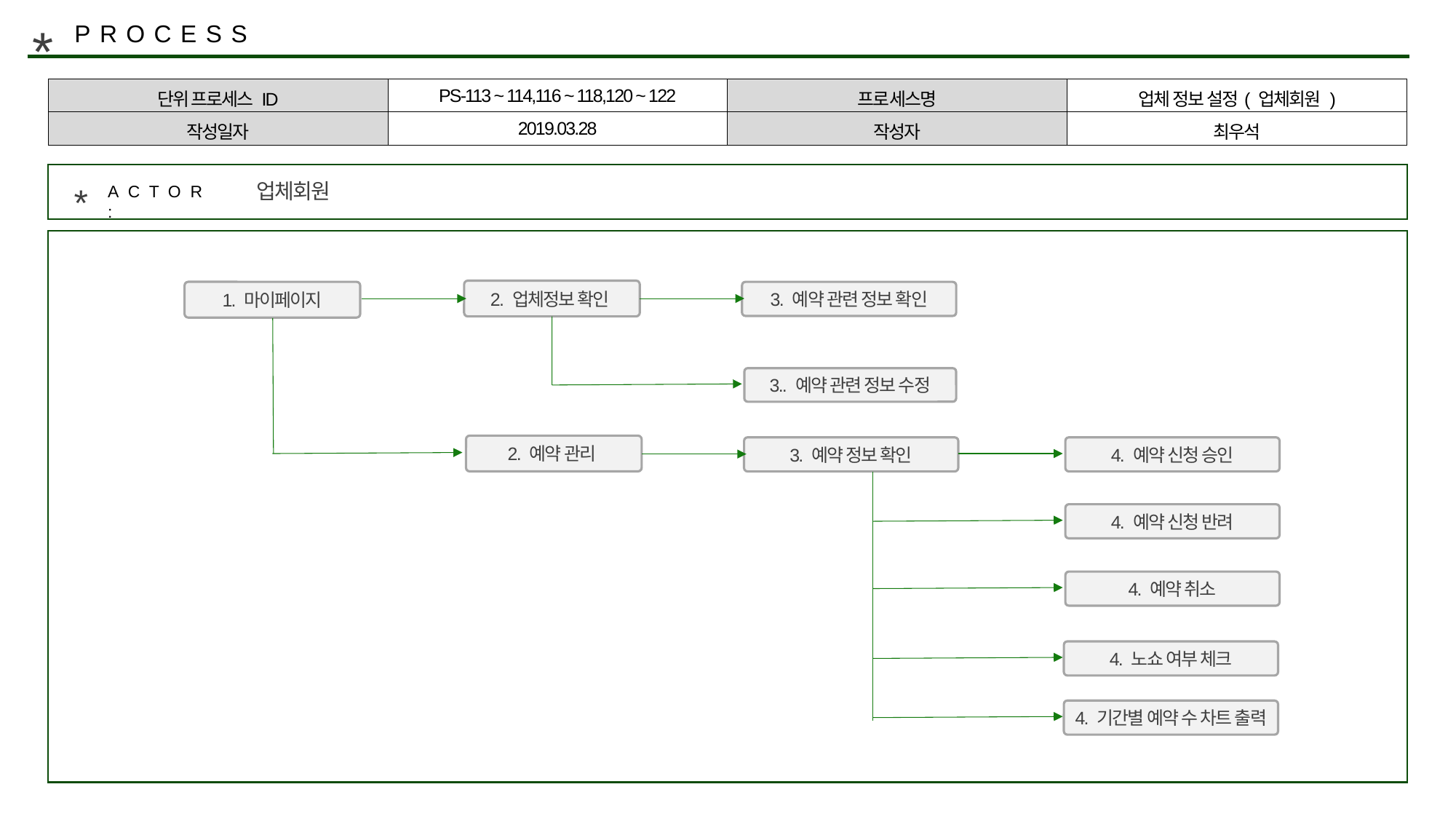

*
PROCESS
| 단위 프로세스 ID | PS-113 ~ 114,116 ~ 118,120 ~ 122 | 프로세스명 | 업체 정보 설정( 업체회원 ) |
| --- | --- | --- | --- |
| 작성일자 | 2019.03.28 | 작성자 | 최우석 |

업체회원
*
ACTOR :

2. 업체정보 확인
1. 마이페이지
3. 예약 관련 정보 확인
3.. 예약 관련 정보 수정
2. 예약 관리
3. 예약 정보 확인
4. 예약 신청 승인
4. 예약 신청 반려
4. 예약 취소
4. 노쇼 여부 체크
4. 기간별 예약 수 차트 출력